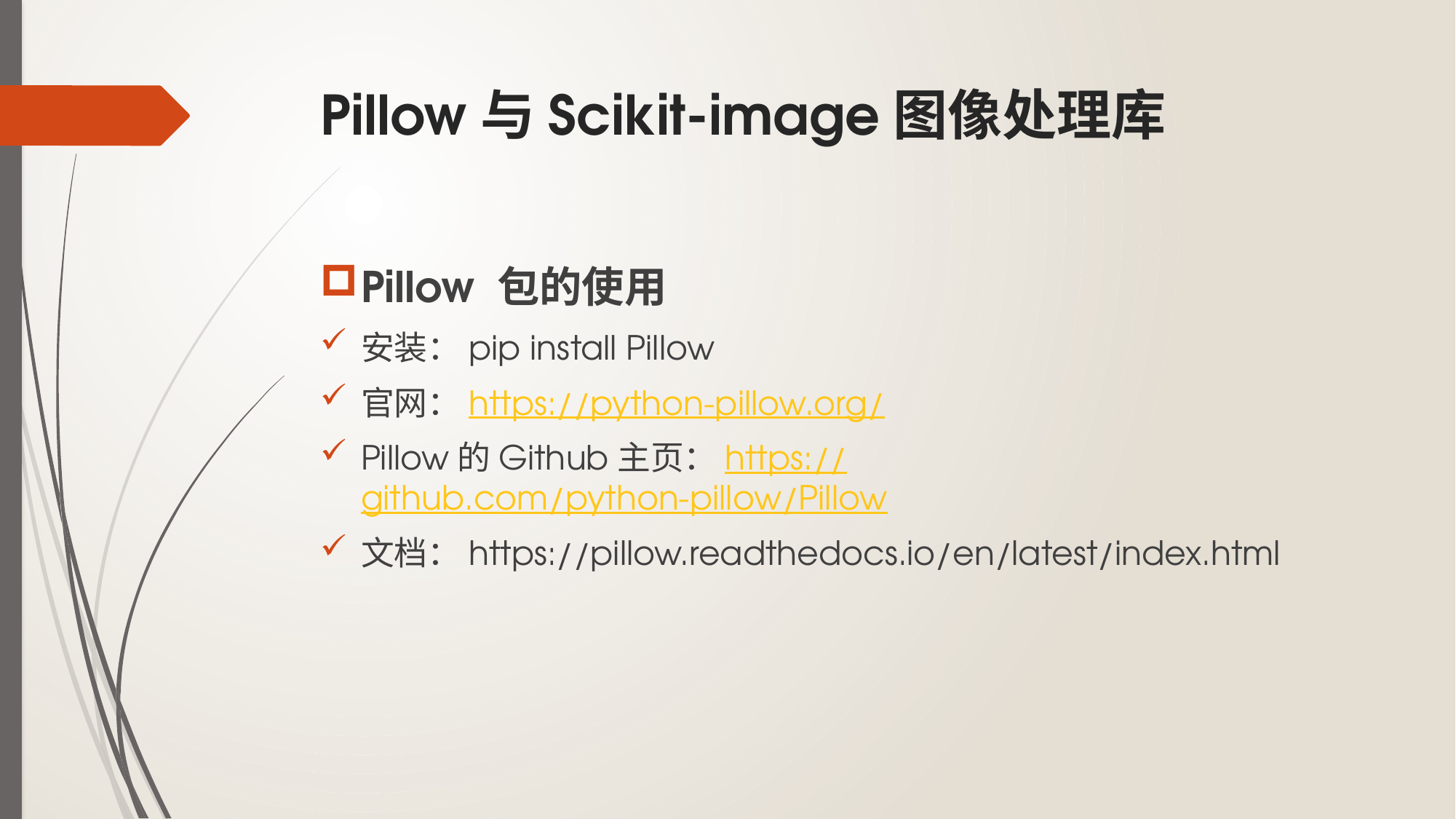

# Pillow与Scikit-image图像处理库
Pillow 包的使用
安装：pip install Pillow
官网：https://python-pillow.org/
Pillow的Github主页：https://github.com/python-pillow/Pillow
文档：https://pillow.readthedocs.io/en/latest/index.html